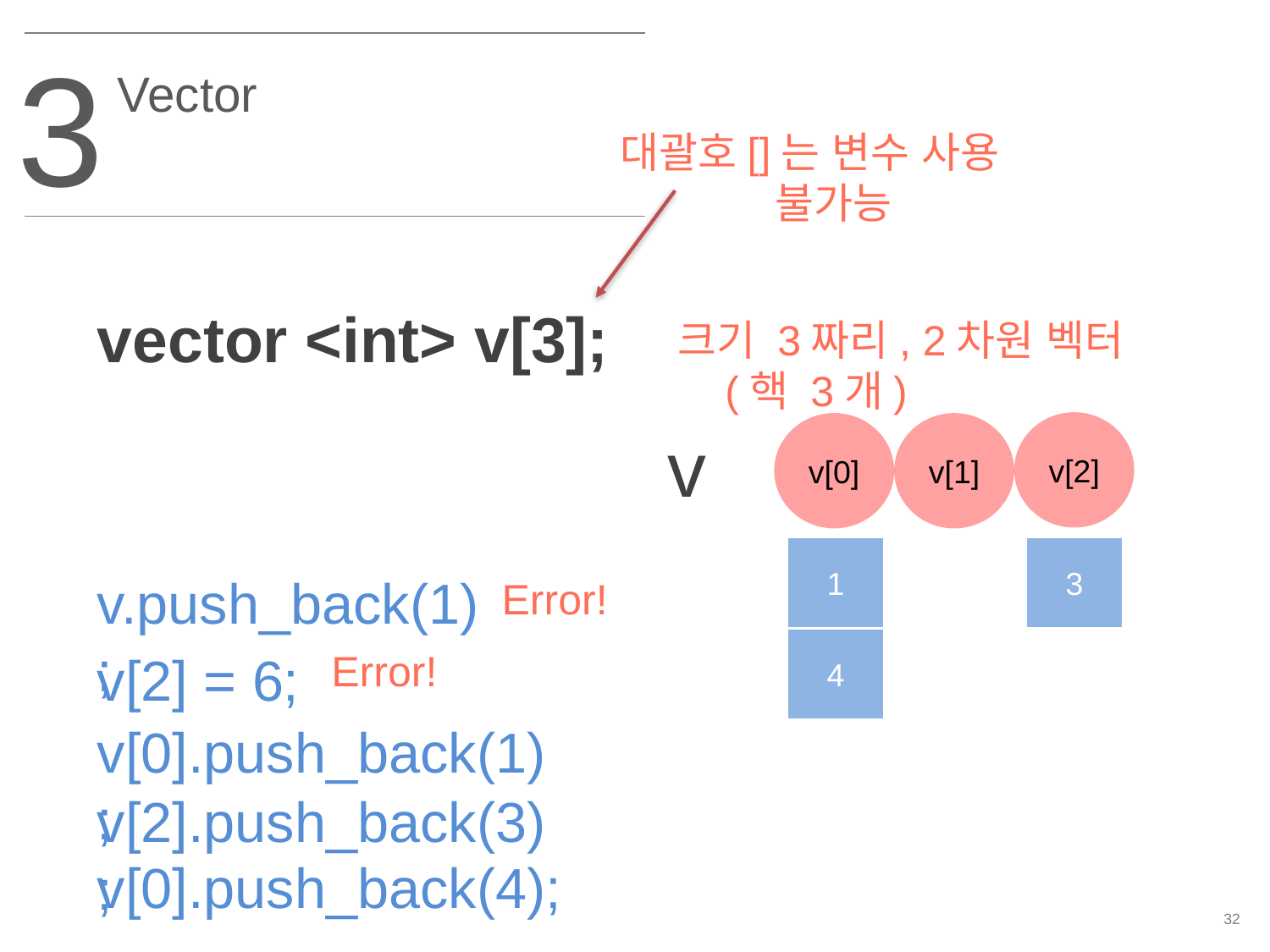

3
Vector
대괄호[]는 변수 사용 불가능
vector <int> v[3];
크기 3짜리, 2차원 벡터 (핵 3개)
v[2]
v
v[0]
v[1]
3
1
v.push_back(1);
Error!
4
Error!
v[2] = 6;
v[0].push_back(1);
v[2].push_back(3);
v[0].push_back(4);